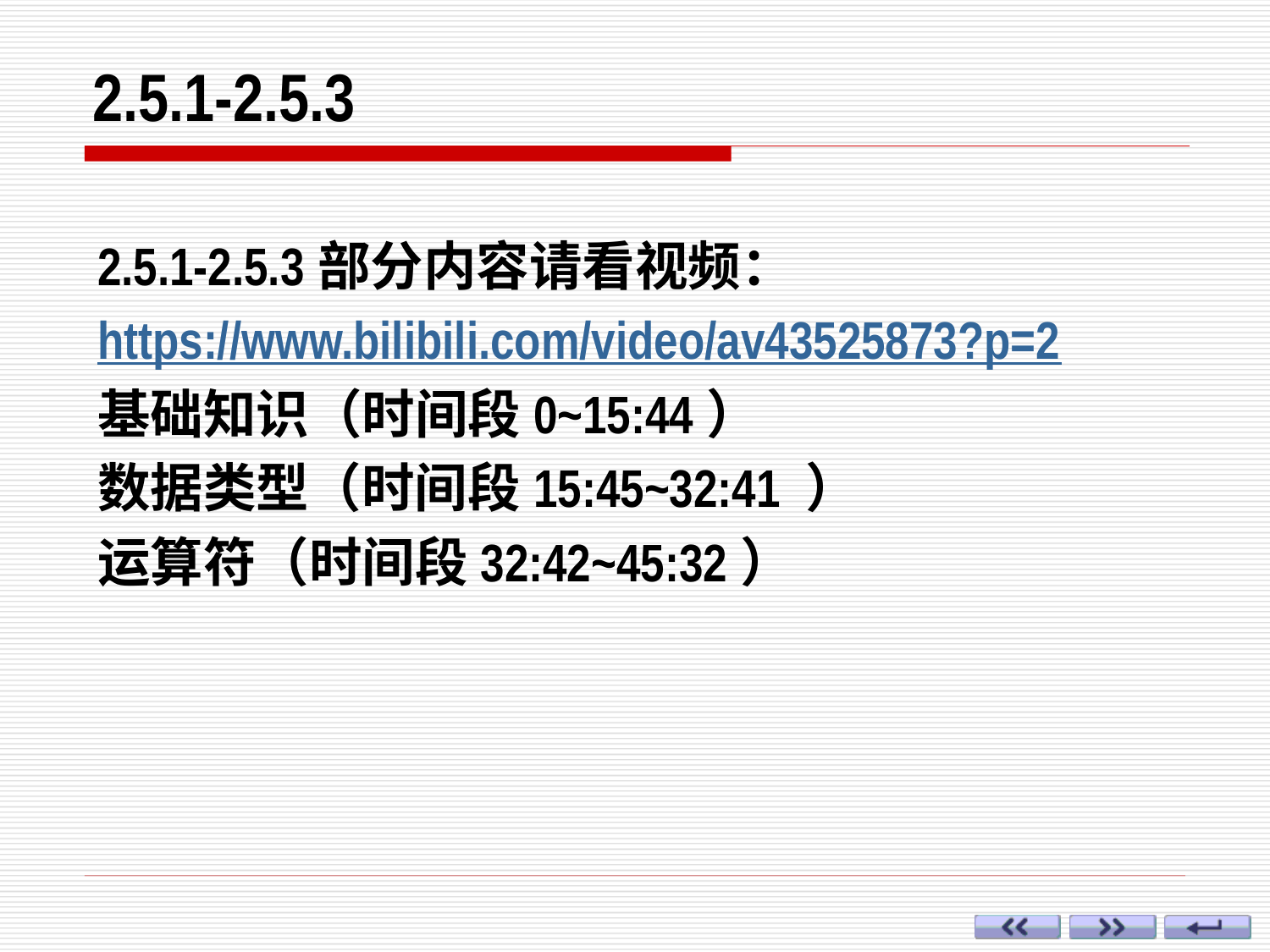

# 2.5.1-2.5.3
2.5.1-2.5.3部分内容请看视频：
https://www.bilibili.com/video/av43525873?p=2
基础知识（时间段0~15:44）
数据类型（时间段15:45~32:41 ）
运算符（时间段32:42~45:32）